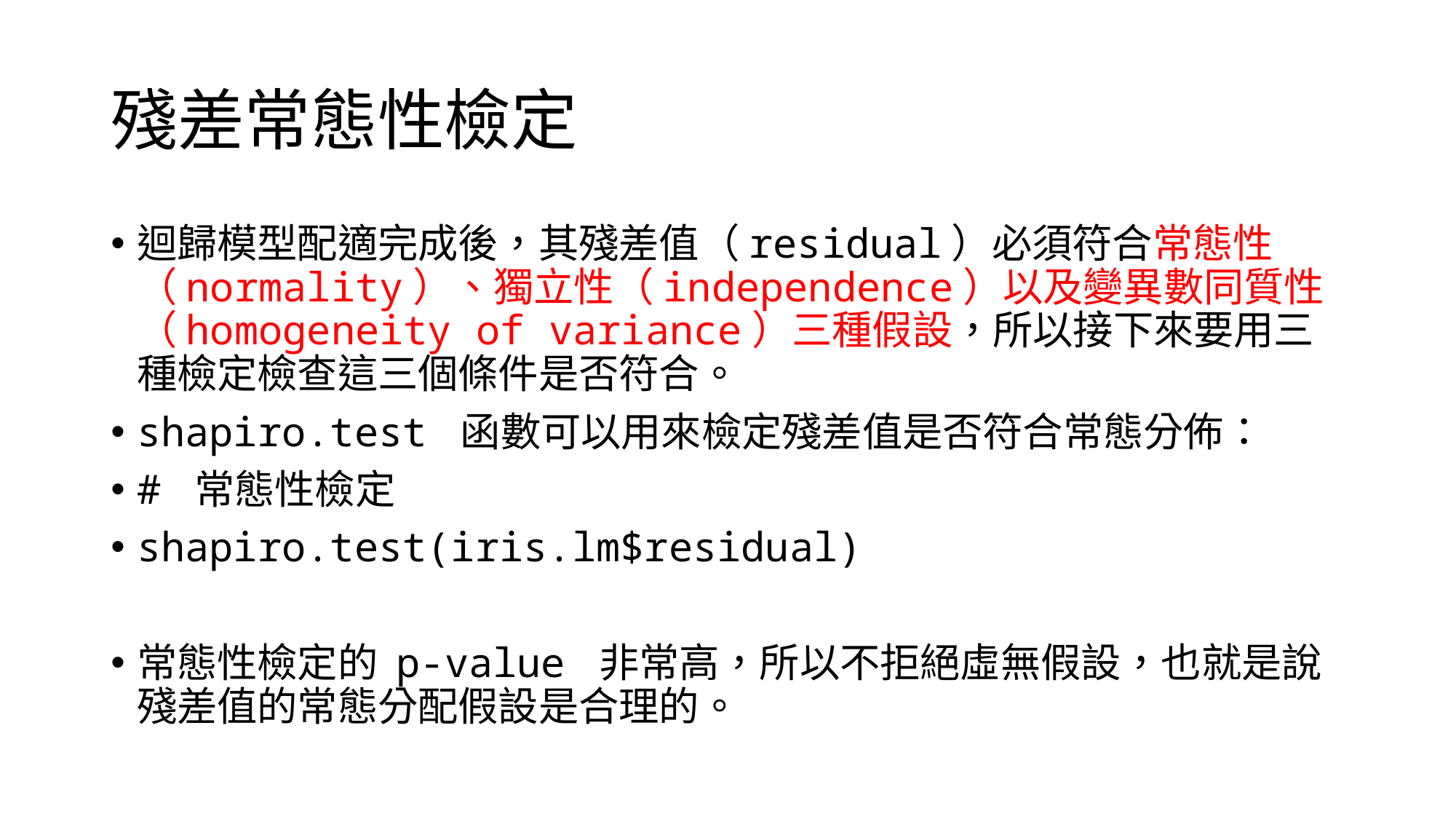

# 殘差常態性檢定
迴歸模型配適完成後，其殘差值（residual）必須符合常態性（normality）、獨立性（independence）以及變異數同質性（homogeneity of variance）三種假設，所以接下來要用三種檢定檢查這三個條件是否符合。
shapiro.test 函數可以用來檢定殘差值是否符合常態分佈：
# 常態性檢定
shapiro.test(iris.lm$residual)

常態性檢定的 p-value 非常高，所以不拒絕虛無假設，也就是說殘差值的常態分配假設是合理的。